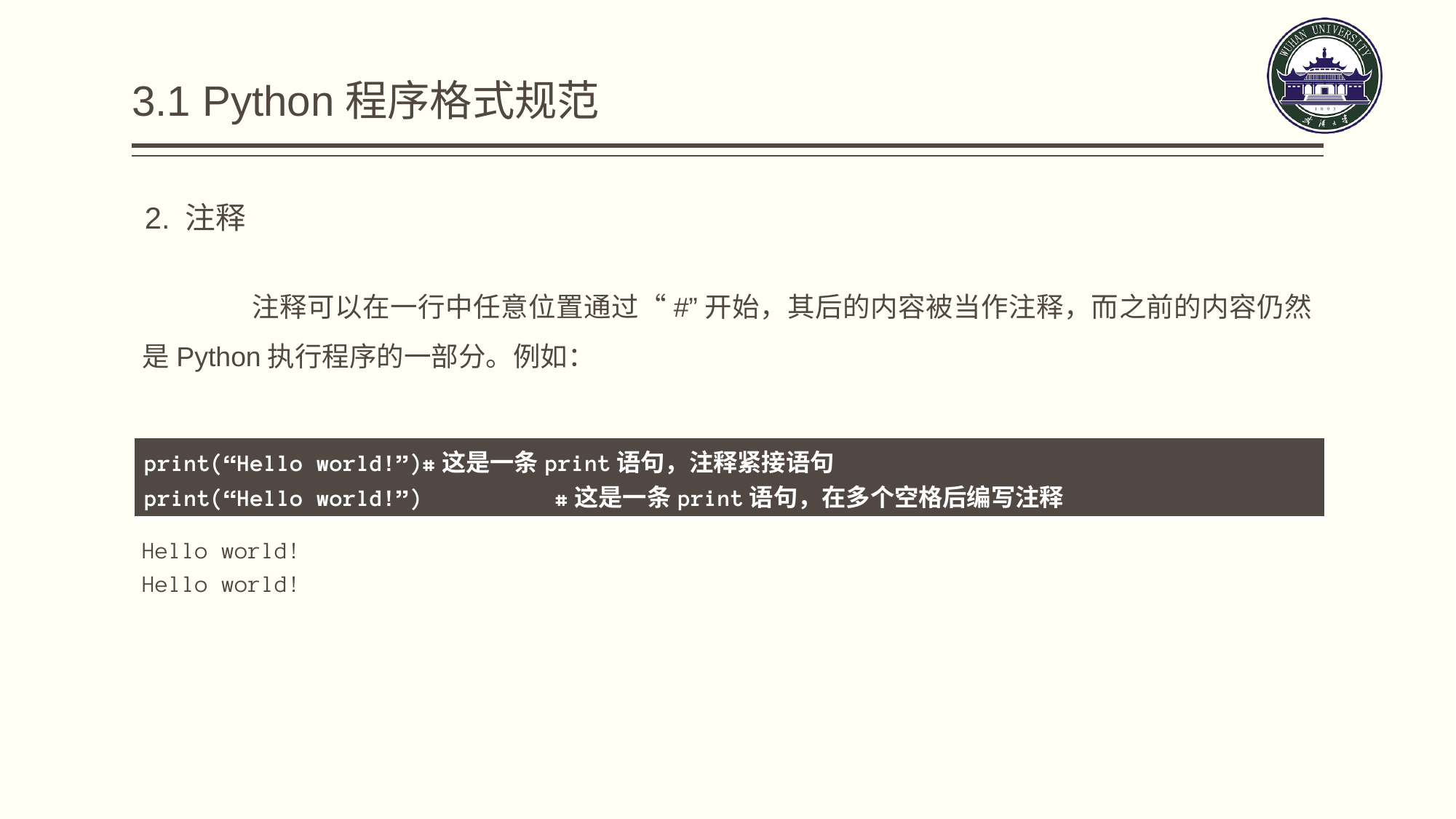

3.1 Python程序格式规范
2. 注释
	注释可以在一行中任意位置通过“#”开始，其后的内容被当作注释，而之前的内容仍然是Python执行程序的一部分。例如：

| print(“Hello world!”)#这是一条print语句，注释紧接语句 print(“Hello world!”) #这是一条print语句，在多个空格后编写注释 |
| --- |
Hello world!
Hello world!